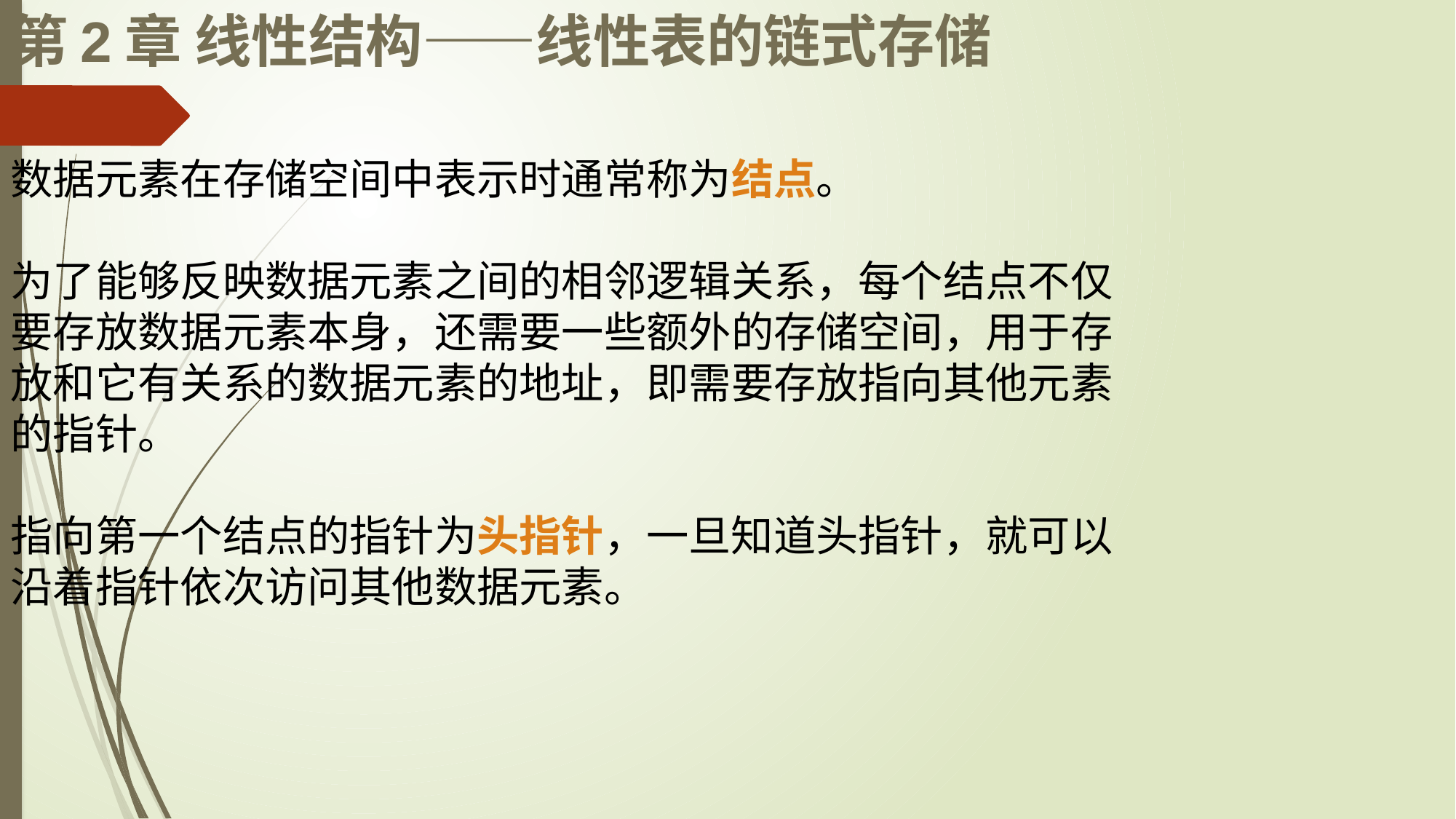

# 第2章 线性结构——线性表的链式存储
数据元素在存储空间中表示时通常称为结点。

为了能够反映数据元素之间的相邻逻辑关系，每个结点不仅要存放数据元素本身，还需要一些额外的存储空间，用于存放和它有关系的数据元素的地址，即需要存放指向其他元素的指针。

指向第一个结点的指针为头指针，一旦知道头指针，就可以沿着指针依次访问其他数据元素。